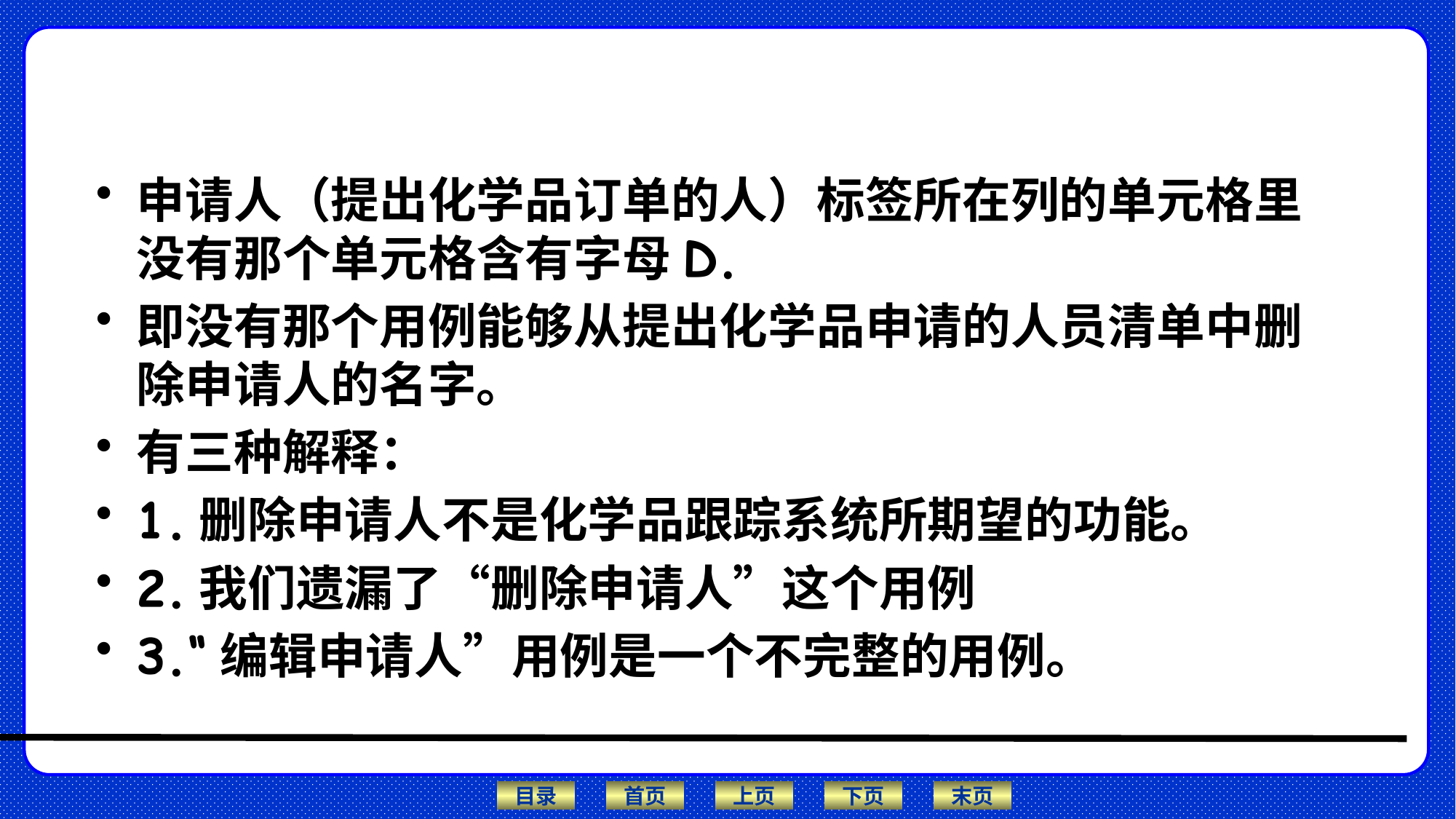

#
申请人（提出化学品订单的人）标签所在列的单元格里没有那个单元格含有字母D.
即没有那个用例能够从提出化学品申请的人员清单中删除申请人的名字。
有三种解释：
1.删除申请人不是化学品跟踪系统所期望的功能。
2.我们遗漏了“删除申请人”这个用例
3.“编辑申请人”用例是一个不完整的用例。